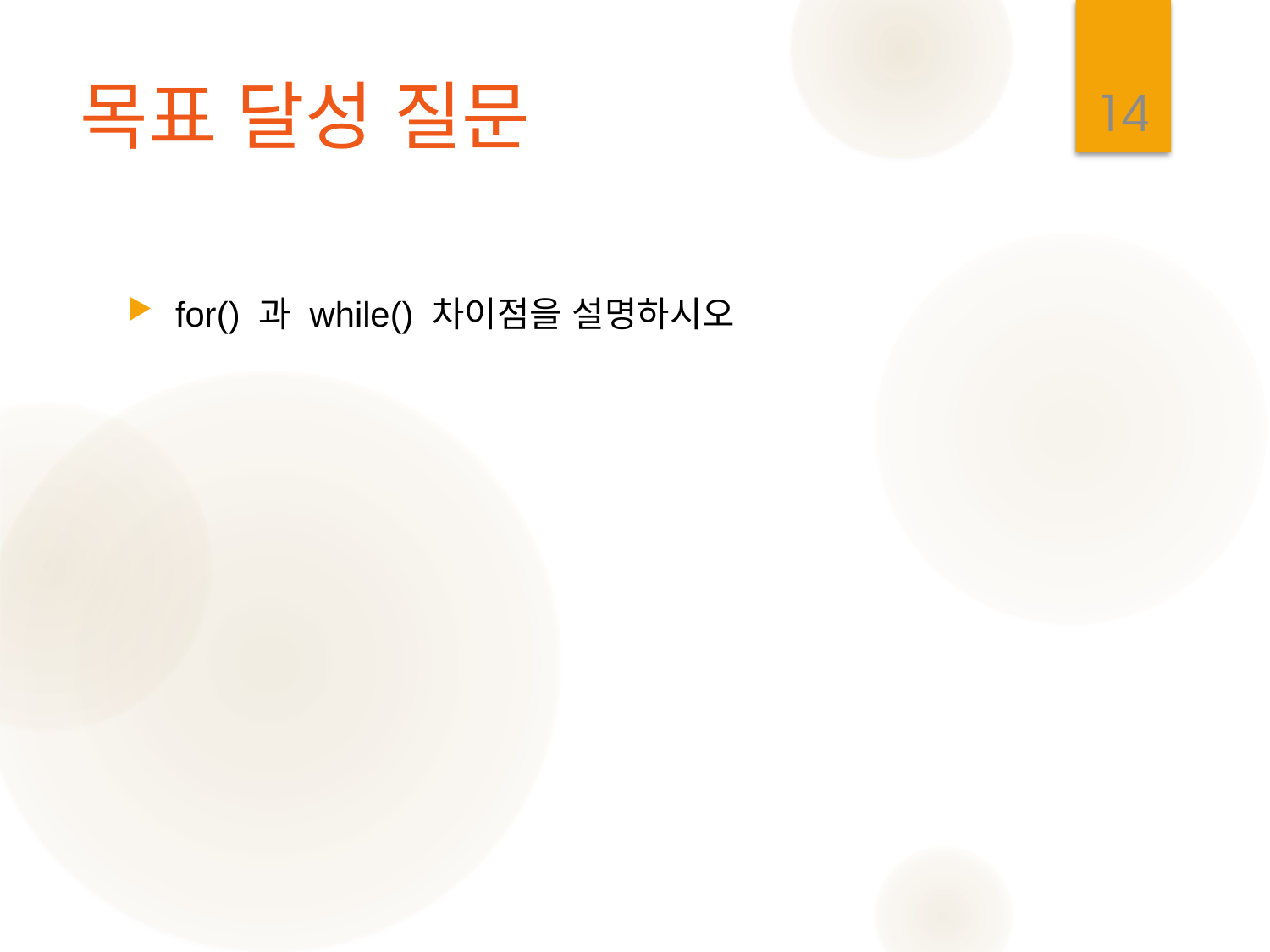

14
# 목표 달성 질문
for() 과 while() 차이점을 설명하시오